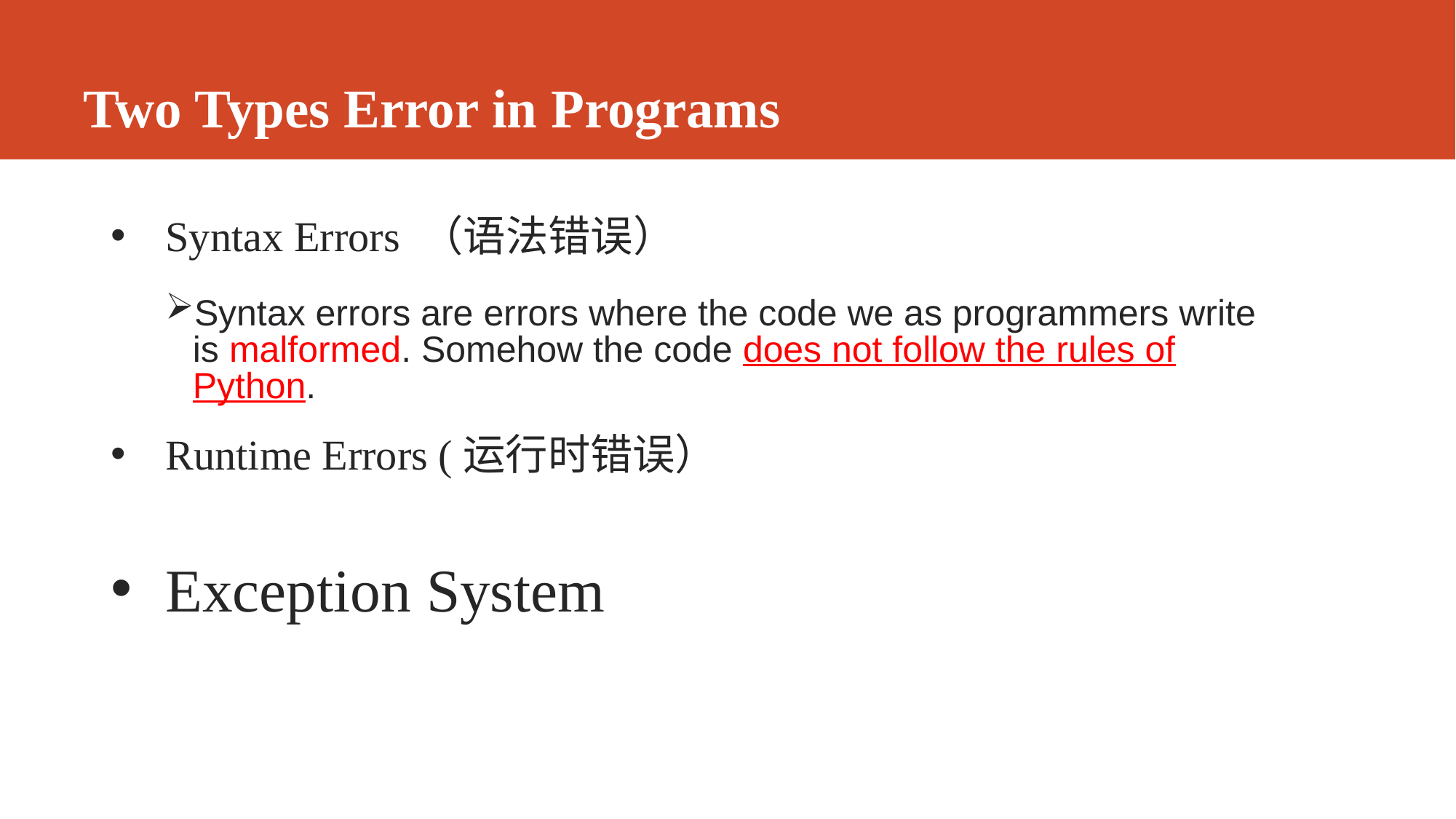

# Two Types Error in Programs
Syntax Errors （语法错误）
Syntax errors are errors where the code we as programmers write is malformed. Somehow the code does not follow the rules of Python.
Runtime Errors (运行时错误）

Exception System